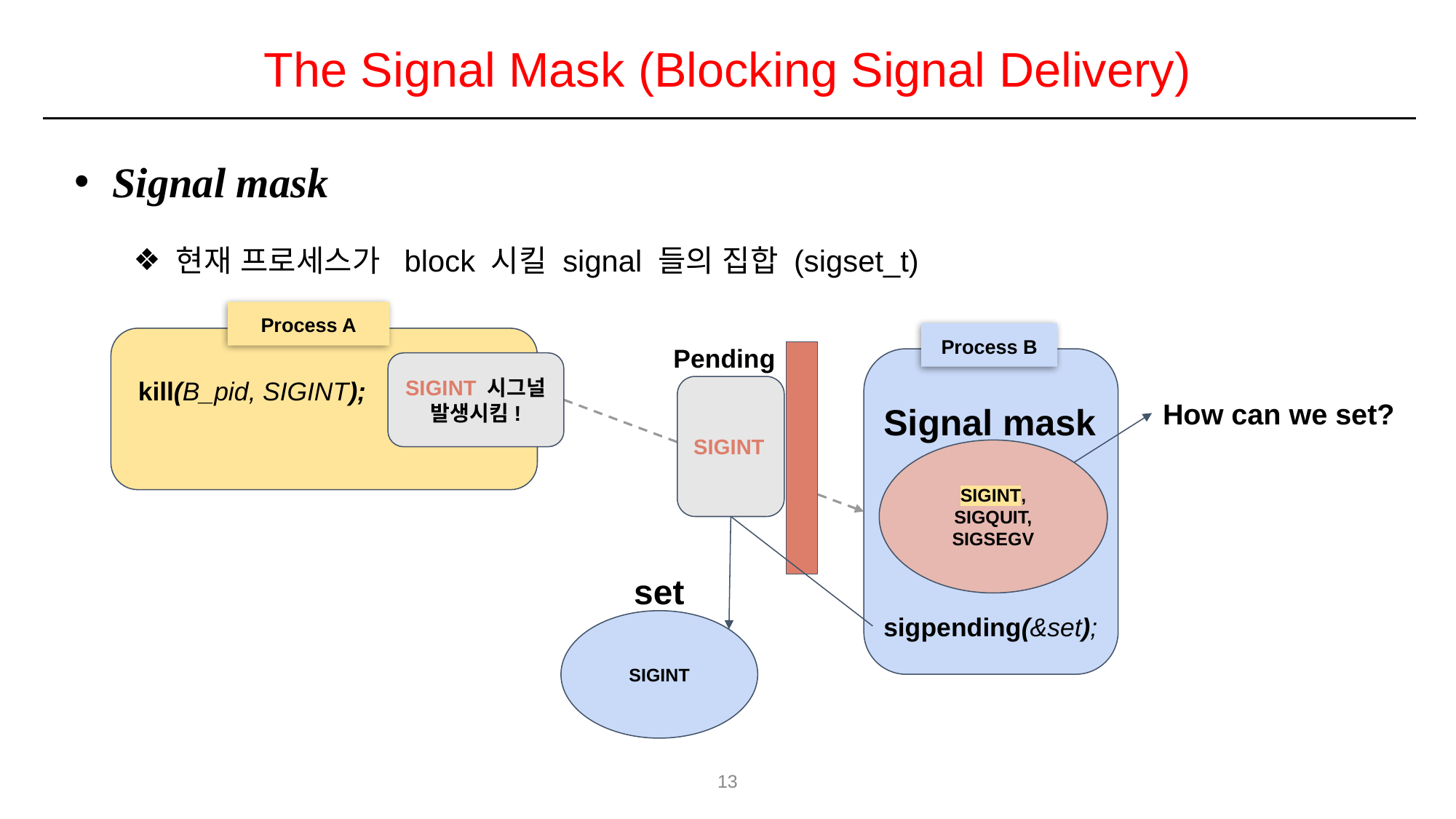

# The Signal Mask (Blocking Signal Delivery)
 Signal mask

현재 프로세스가  block 시킬 signal 들의 집합 (sigset_t)
Process A
Process B

Pending

SIGINT 시그널 발생시킴!
kill(B_pid, SIGINT);
SIGINT
How can we set?
Signal mask
SIGINT, SIGQUIT, SIGSEGV
set
SIGINT
sigpending(&set);
13